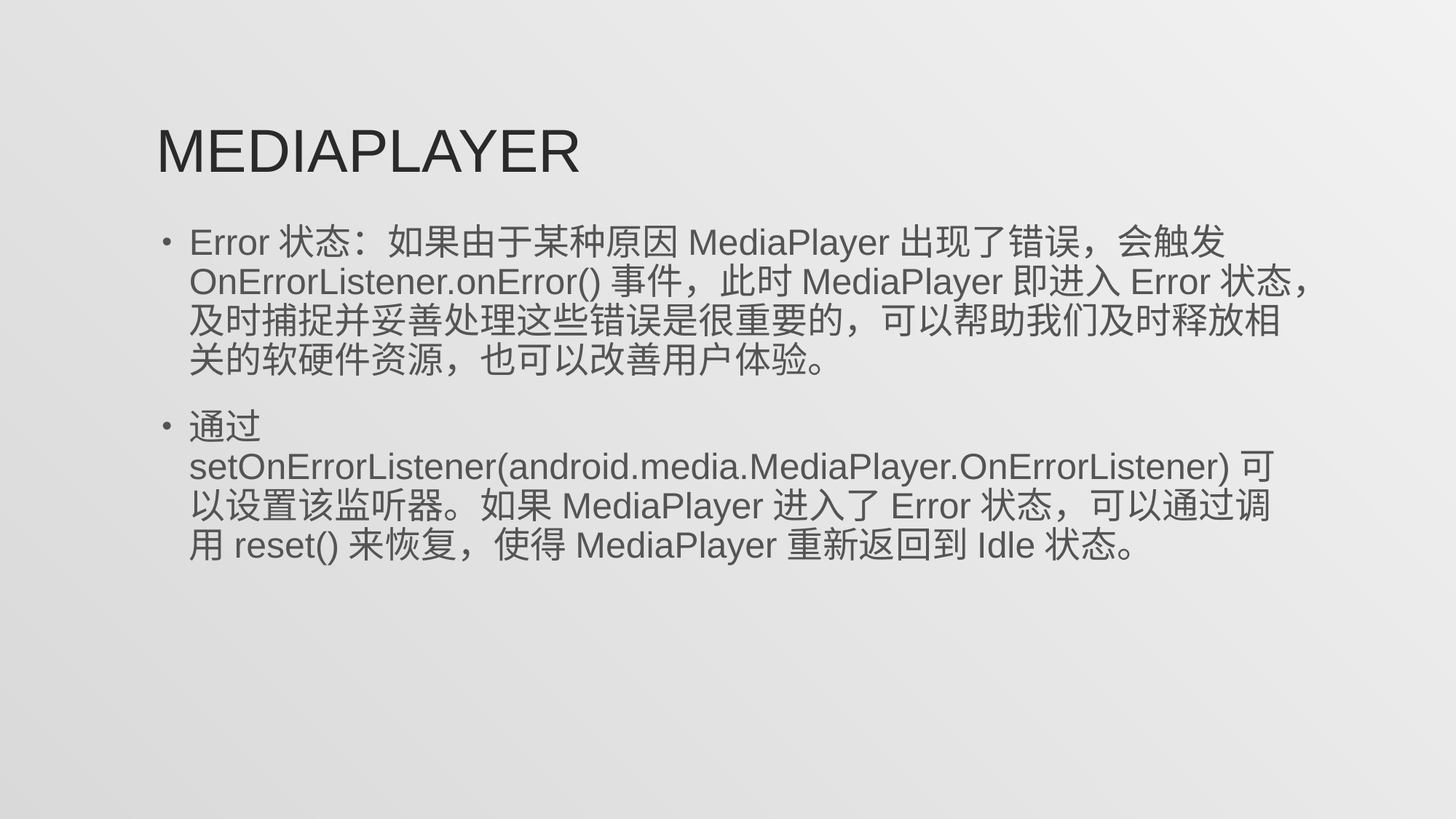

# mediaplayer
Error状态：如果由于某种原因MediaPlayer出现了错误，会触发OnErrorListener.onError()事件，此时MediaPlayer即进入Error状态，及时捕捉并妥善处理这些错误是很重要的，可以帮助我们及时释放相关的软硬件资源，也可以改善用户体验。
通过setOnErrorListener(android.media.MediaPlayer.OnErrorListener)可以设置该监听器。如果MediaPlayer进入了Error状态，可以通过调用reset()来恢复，使得MediaPlayer重新返回到Idle状态。